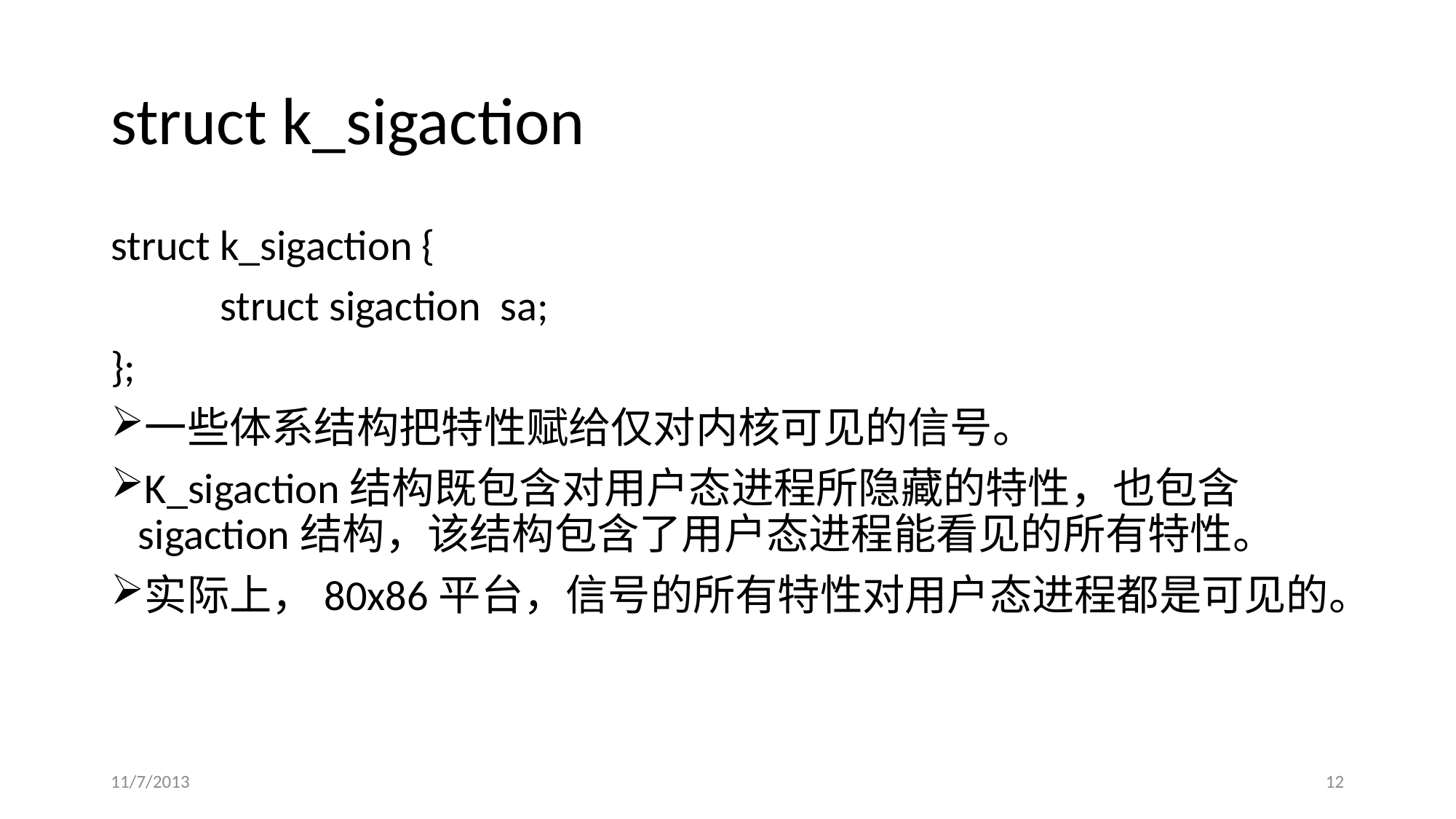

# struct k_sigaction
struct k_sigaction {
	struct sigaction  sa;
};
一些体系结构把特性赋给仅对内核可见的信号。
K_sigaction结构既包含对用户态进程所隐藏的特性，也包含sigaction结构，该结构包含了用户态进程能看见的所有特性。
实际上，80x86平台，信号的所有特性对用户态进程都是可见的。
11/7/2013
12